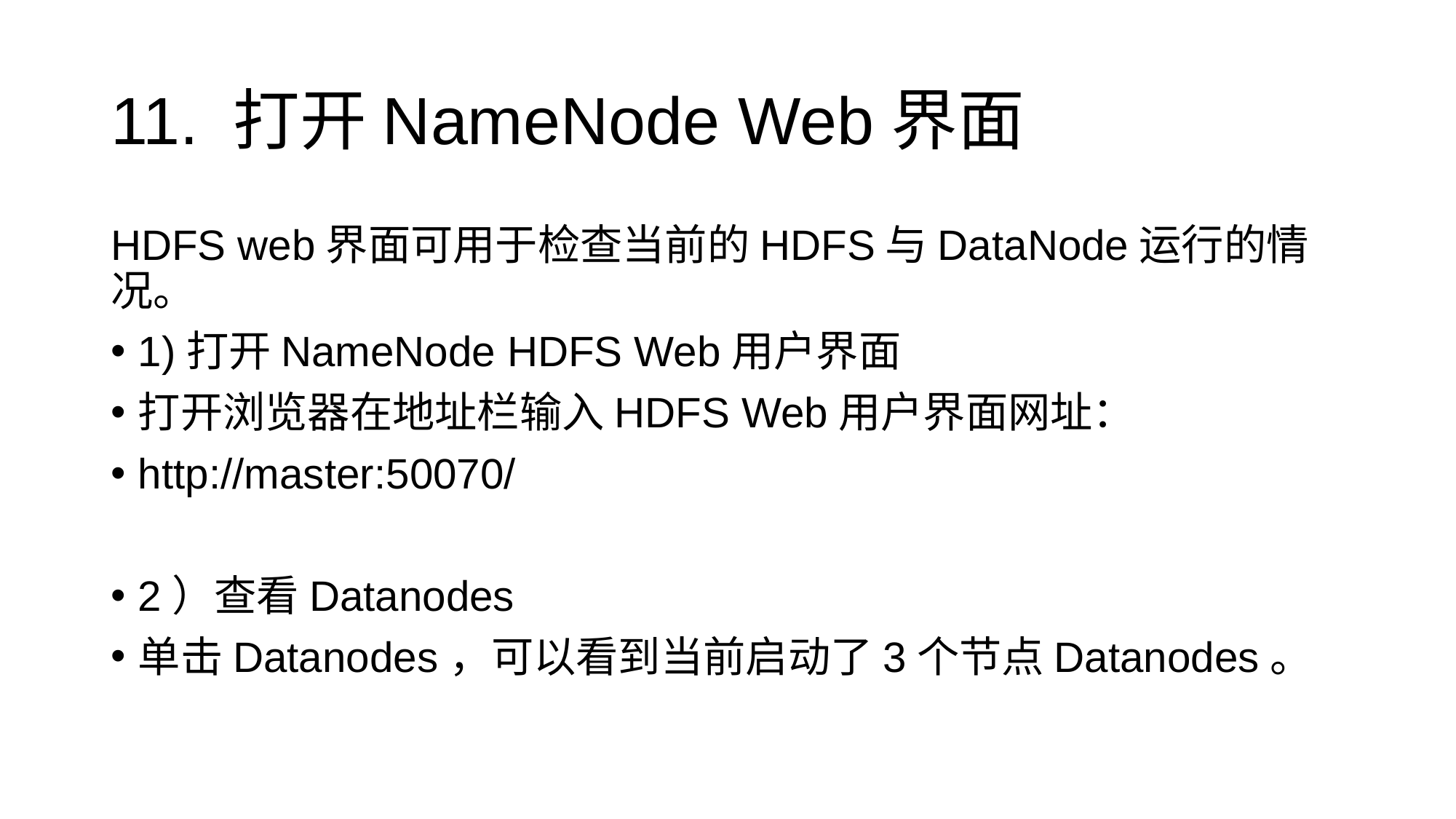

# 11. 打开NameNode Web界面
HDFS web界面可用于检查当前的HDFS与DataNode运行的情况。
1)打开NameNode HDFS Web用户界面
打开浏览器在地址栏输入HDFS Web用户界面网址：
http://master:50070/

2）查看Datanodes
单击Datanodes，可以看到当前启动了3个节点Datanodes。